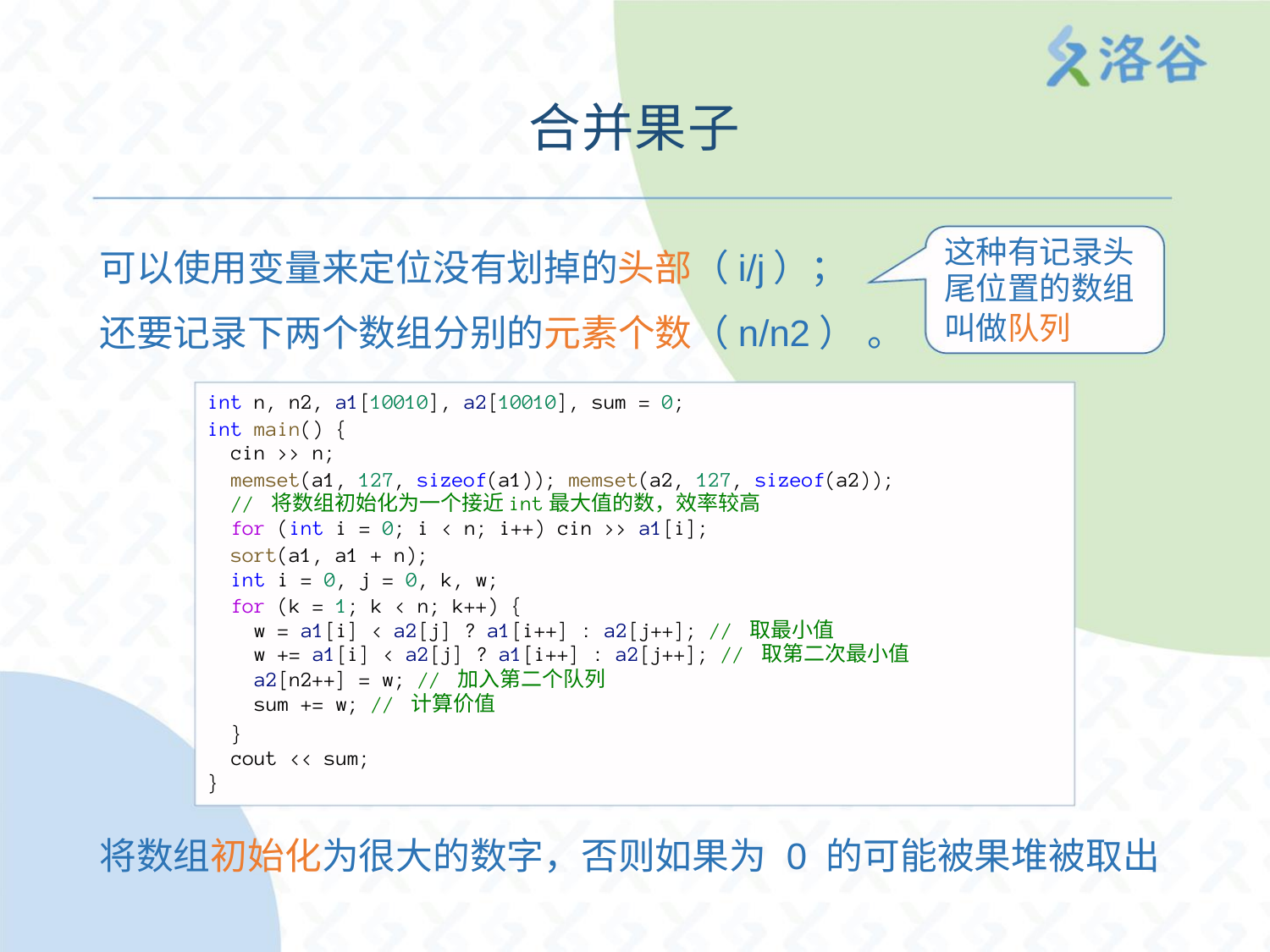

合并果子
这种有记录头
尾位置的数组
叫做队列
可以使用变量来定位没有划掉的头部（i/j）；
还要记录下两个数组分别的元素个数（n/n2） 。
int n, n2, a1[10010], a2[10010], sum = 0;
int main() {
cin >> n;
memset(a1, 127, sizeof(a1)); memset(a2, 127, sizeof(a2));
// 将数组初始化为一个接近int最大值的数，效率较高
for (int i = 0; i < n; i++) cin >> a1[i];
sort(a1, a1 + n);
int i = 0, j = 0, k, w;
for (k = 1; k < n; k++) {
w = a1[i] < a2[j] ? a1[i++] : a2[j++]; // 取最小值
w += a1[i] < a2[j] ? a1[i++] : a2[j++]; // 取第二次最小值
a2[n2++] = w; // 加入第二个队列
sum += w; // 计算价值
}
cout << sum;
}
将数组初始化为很大的数字，否则如果为 0 的可能被果堆被取出